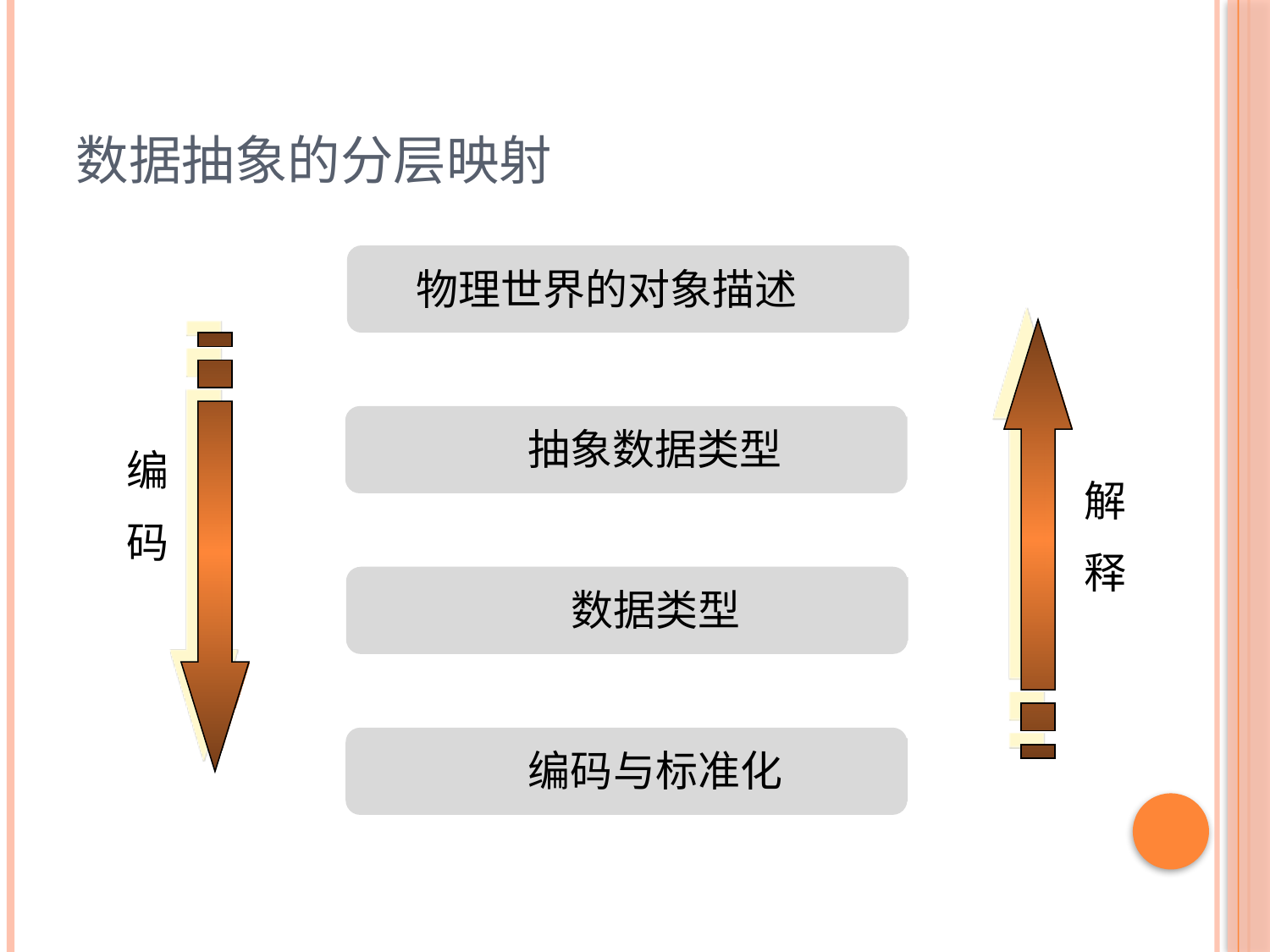

# 数据抽象的分层映射

物理世界的对象描述

抽象数据类型
编
码
解
释

数据类型

编码与标准化